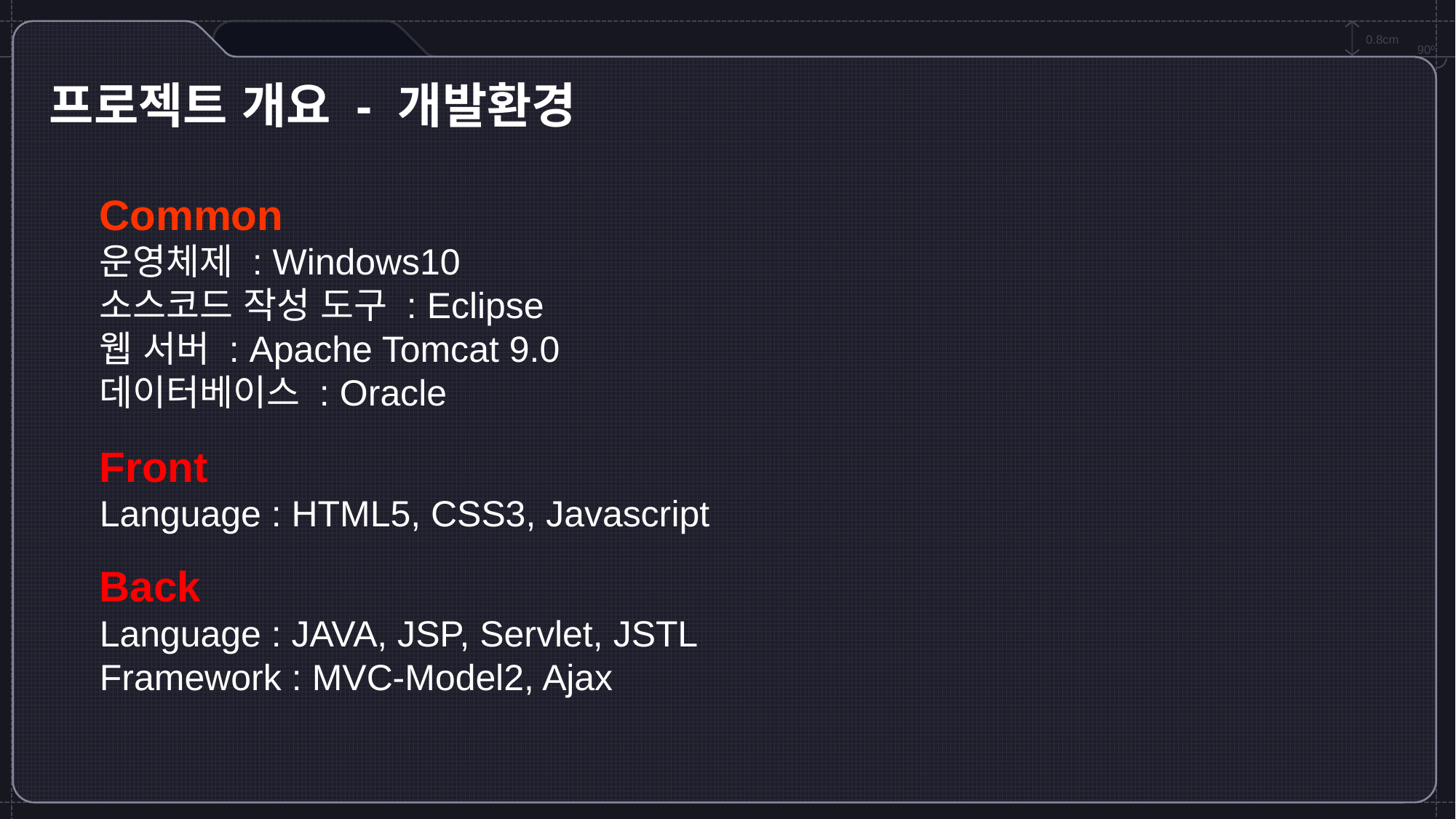

0.8cm
90º

프로젝트 개요 - 개발환경
Common
운영체제 : Windows10
소스코드 작성 도구 : Eclipse
웹 서버 : Apache Tomcat 9.0
데이터베이스 : Oracle
Front
Language : HTML5, CSS3, Javascript
Back
Language : JAVA, JSP, Servlet, JSTL
Framework : MVC-Model2, Ajax